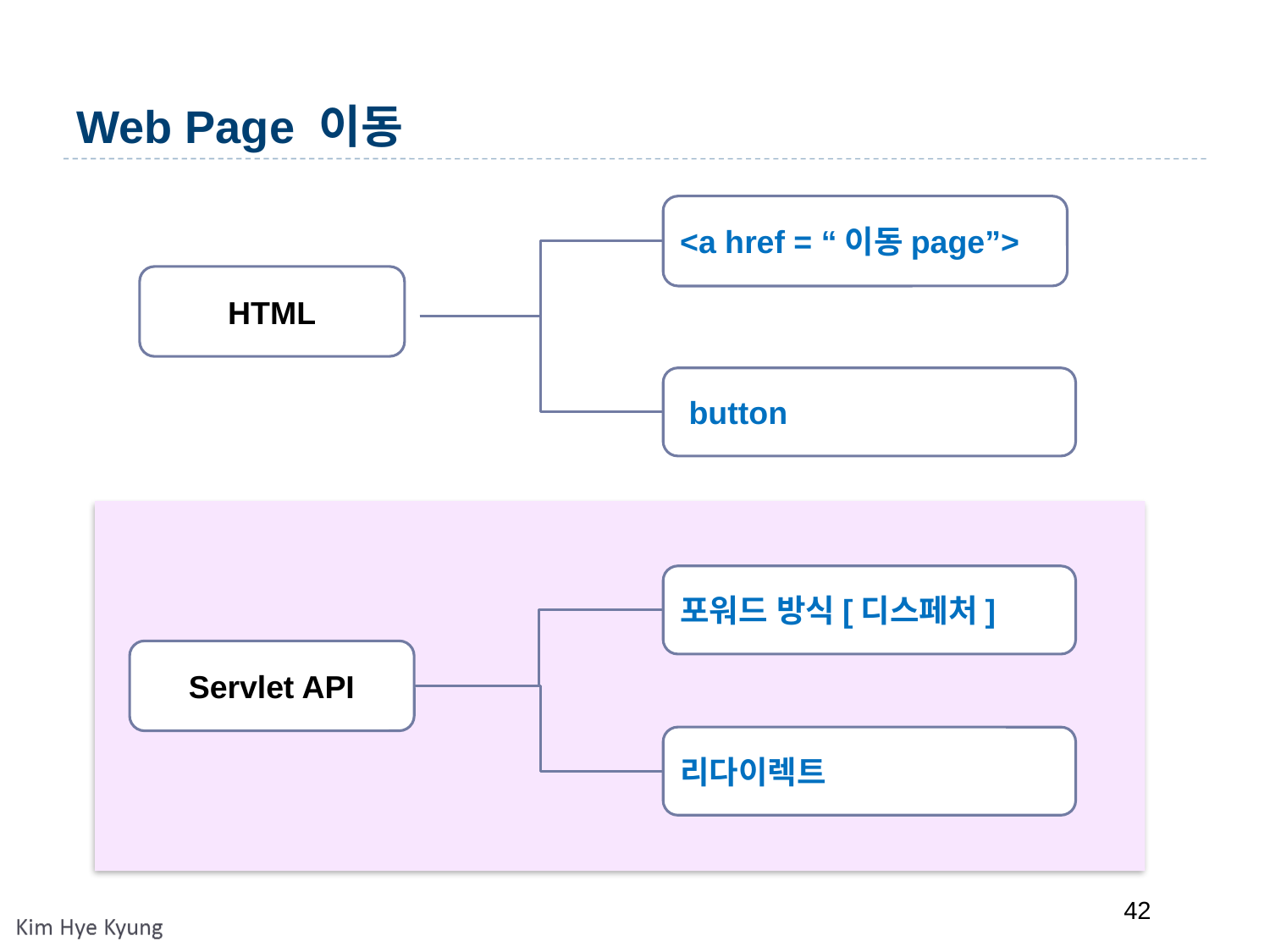

# Web Page 이동
<a href = “이동page”>
HTML
 button

포워드 방식[디스페처]
Servlet API
리다이렉트
42